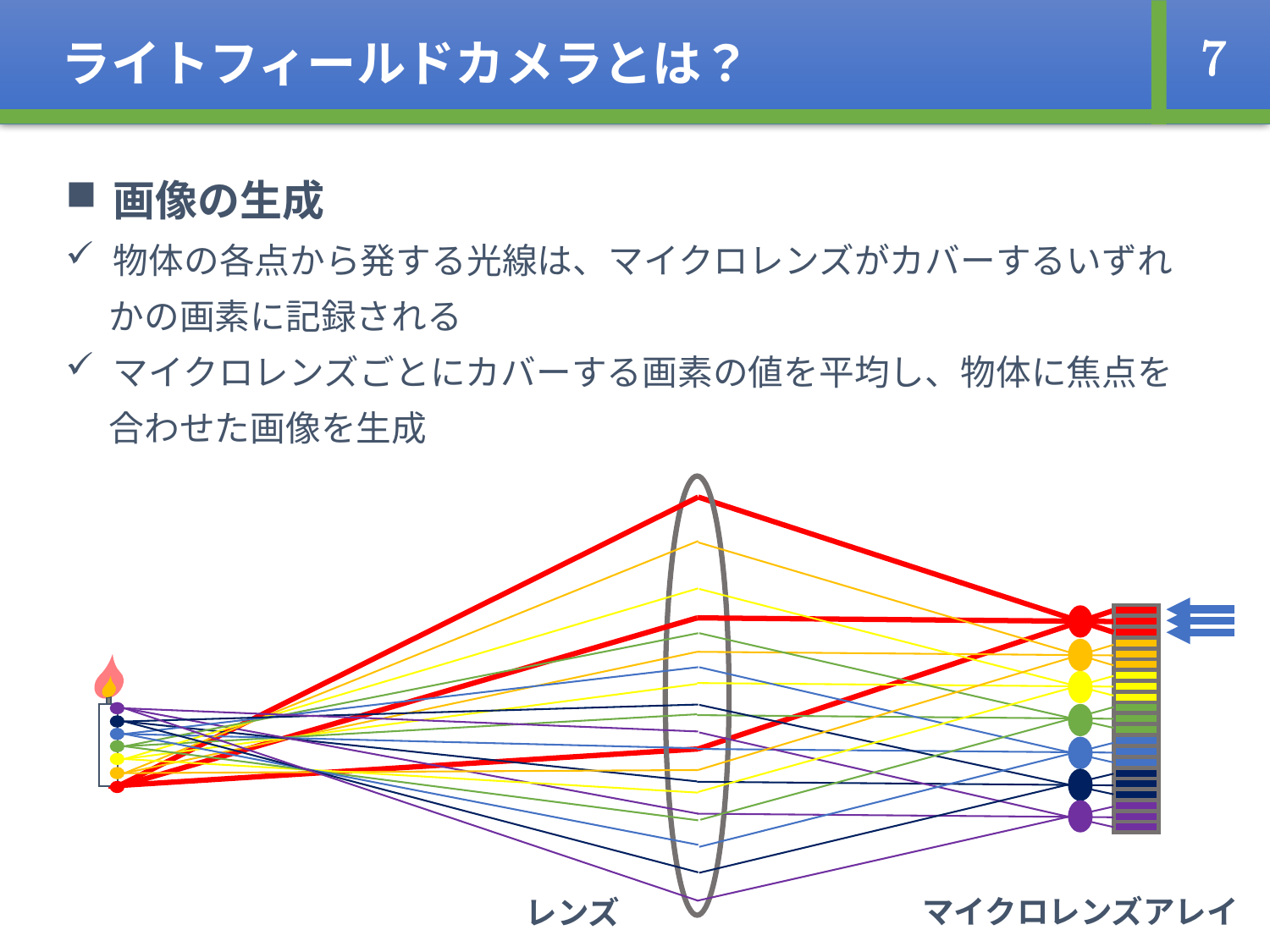

ライトフィールドカメラとは？
7

画像の生成
物体の各点から発する光線は、マイクロレンズがカバーするいずれ
　 かの画素に記録される
マイクロレンズごとにカバーする画素の値を平均し、物体に焦点を
　 合わせた画像を生成

マイクロレンズアレイ
レンズ